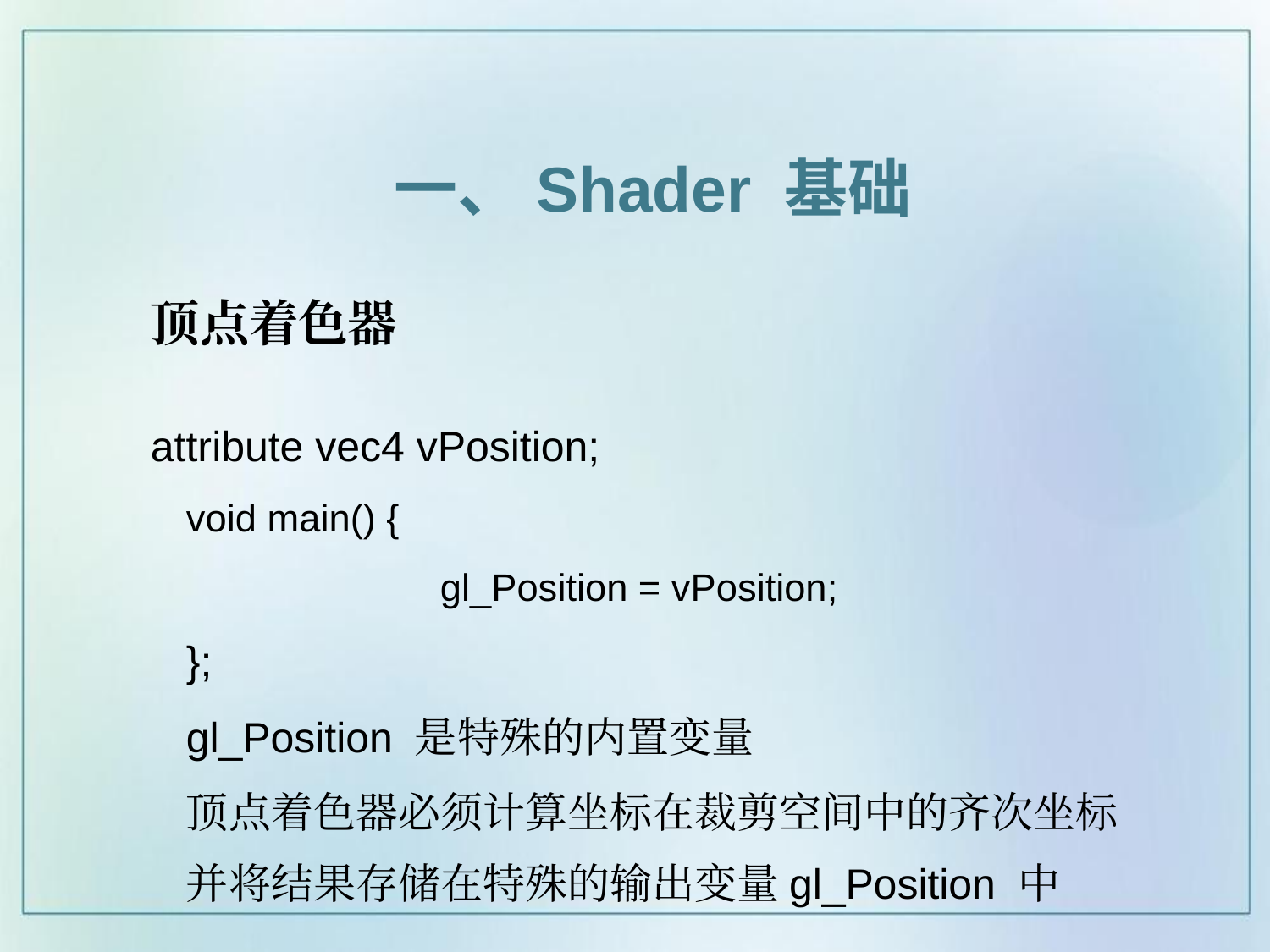

一、Shader 基础
顶点着色器
attribute vec4 vPosition;
void main() {
		gl_Position = vPosition;
};
gl_Position 是特殊的内置变量
顶点着色器必须计算坐标在裁剪空间中的齐次坐标并将结果存储在特殊的输出变量gl_Position 中